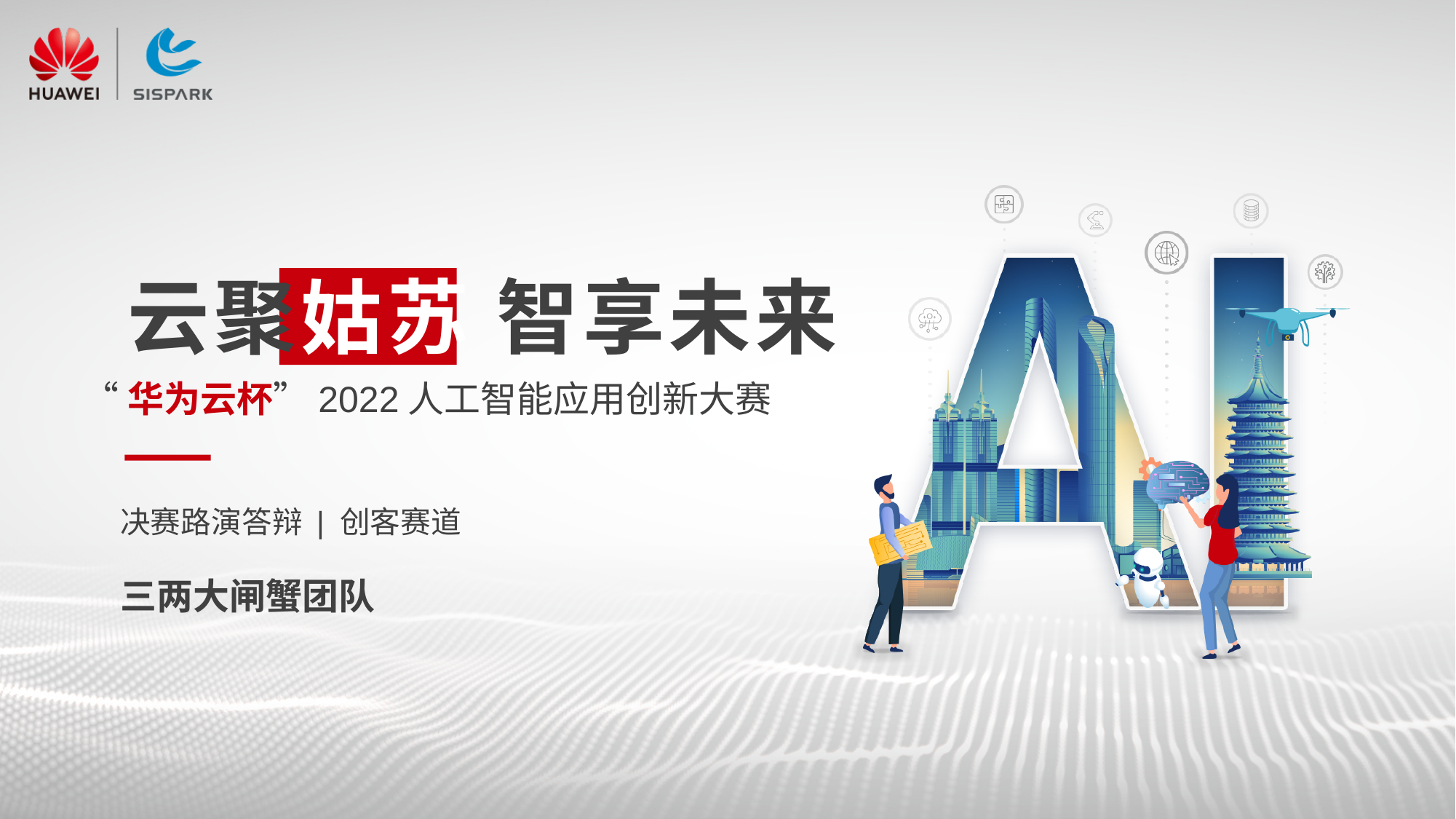

云聚姑苏 智享未来

“华为云杯”2022人工智能应用创新大赛

决赛路演答辩 | 创客赛道
三两大闸蟹团队